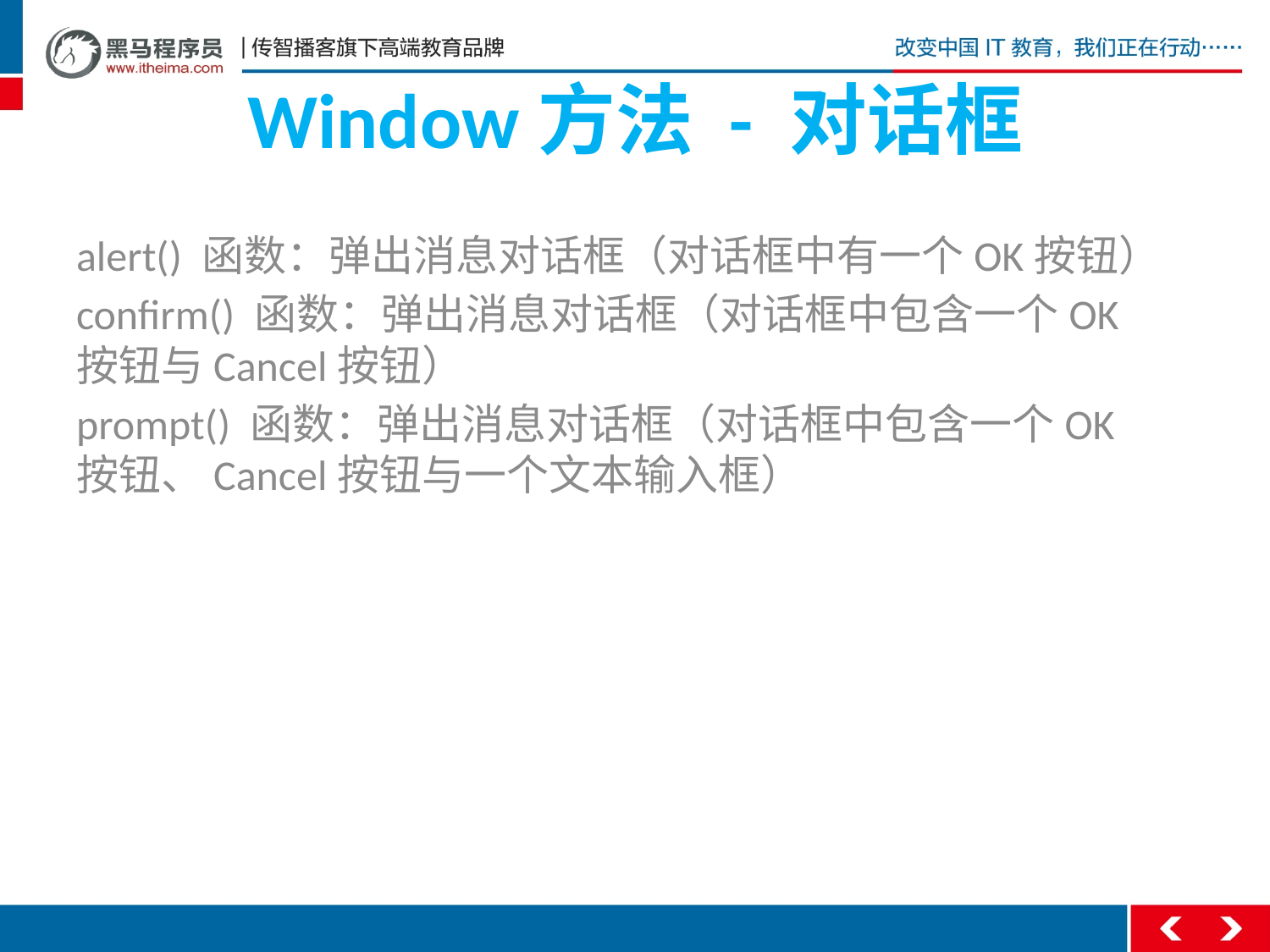

# Window方法 - 对话框
alert() 函数：弹出消息对话框（对话框中有一个OK按钮）
confirm() 函数：弹出消息对话框（对话框中包含一个OK按钮与Cancel按钮）
prompt() 函数：弹出消息对话框（对话框中包含一个OK按钮、Cancel按钮与一个文本输入框）